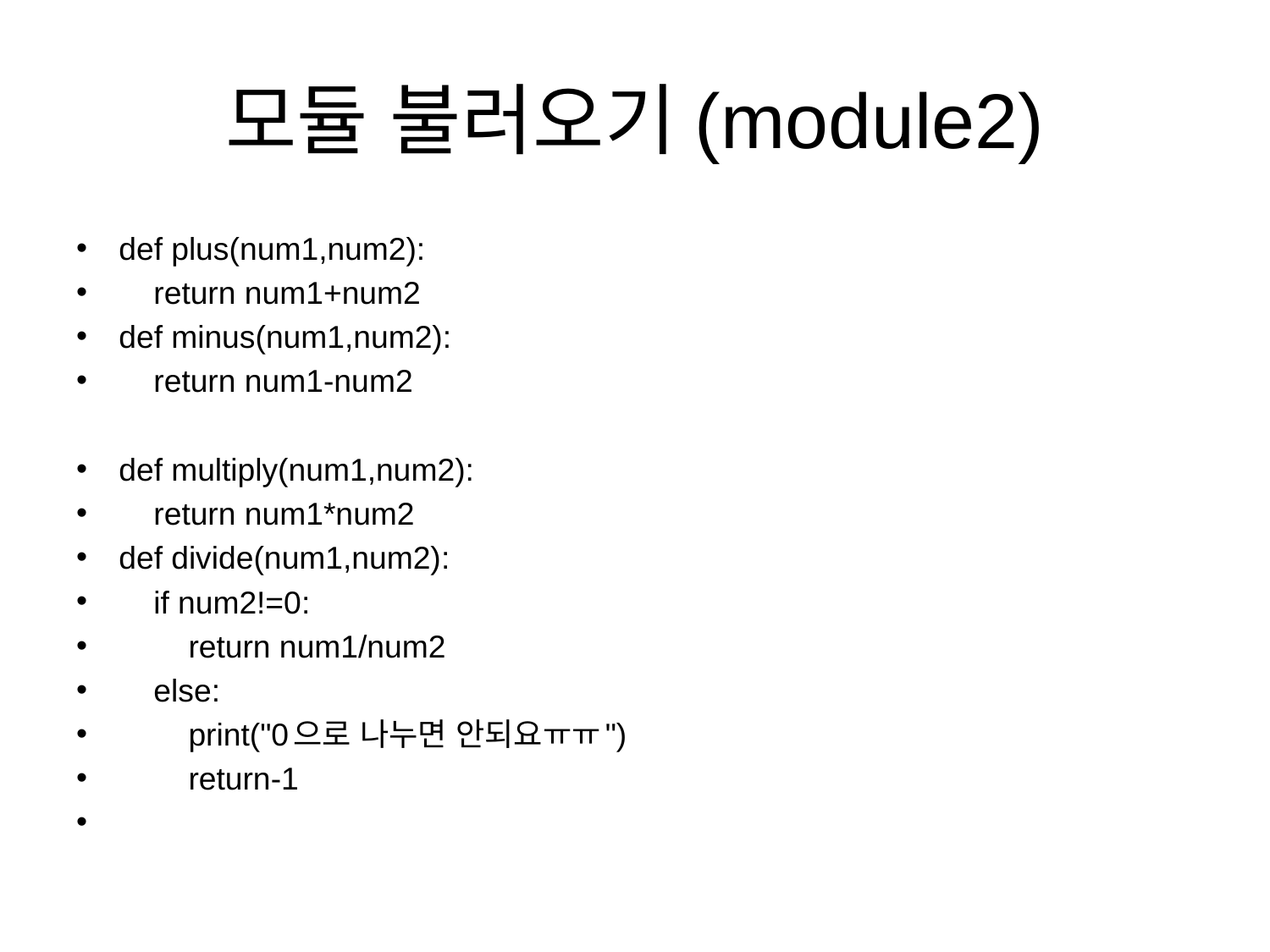

# 모듈 불러오기(module2)
def plus(num1,num2):
    return num1+num2
def minus(num1,num2):
    return num1-num2

def multiply(num1,num2):
    return num1*num2
def divide(num1,num2):
    if num2!=0:
        return num1/num2
    else:
        print("0으로 나누면 안되요ㅠㅠ")
        return-1